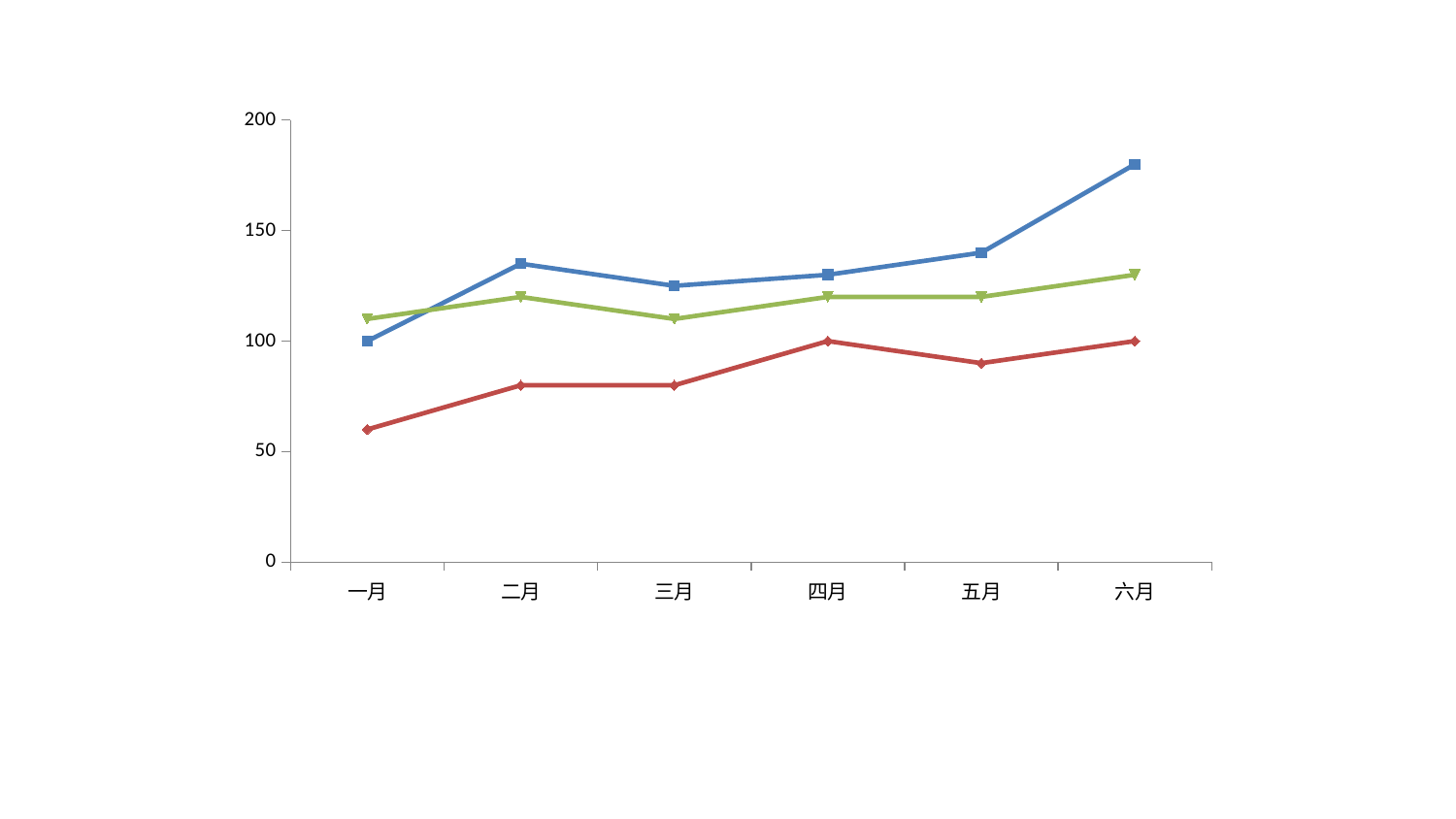

### Chart

| Category | 北京 | 上海 | 广州 |
|---|---|---|---|
| 一月 | 100.0 | 60.0 | 110.0 |
| 二月 | 135.0 | 80.0 | 120.0 |
| 三月 | 125.0 | 80.0 | 110.0 |
| 四月 | 130.0 | 100.0 | 120.0 |
| 五月 | 140.0 | 90.0 | 120.0 |
| 六月 | 180.0 | 100.0 | 130.0 |